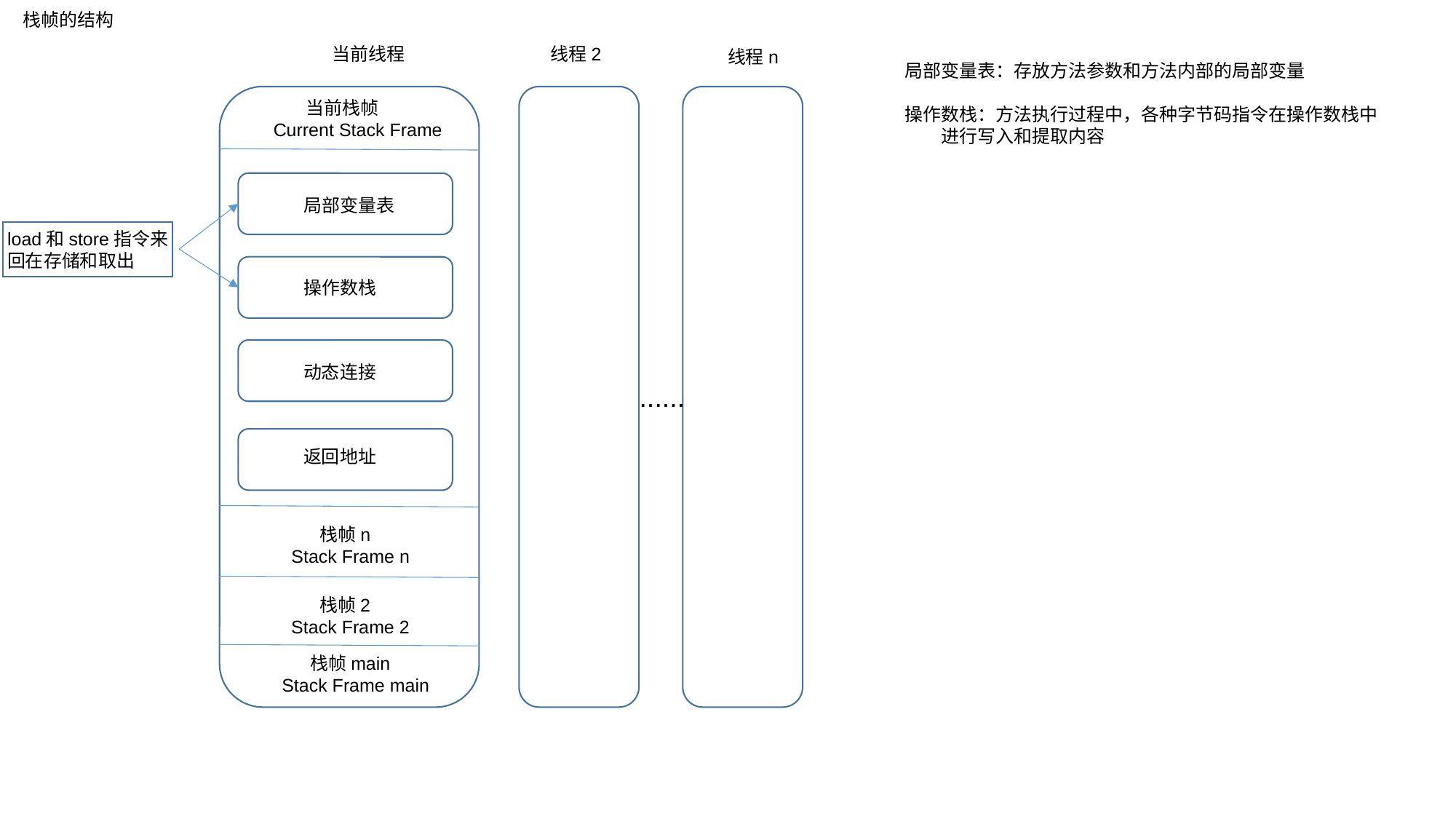

栈帧的结构
当前线程
线程2
线程n
局部变量表：存放方法参数和方法内部的局部变量

操作数栈：方法执行过程中，各种字节码指令在操作数栈中
        进行写入和提取内容
purge
purge
purge
       当前栈帧
Current Stack Frame

局部变量表
load和store指令来
回在存储和取出

操作数栈

动态连接
......

返回地址
      栈帧n
Stack Frame n
      栈帧2
Stack Frame 2
      栈帧main
Stack Frame main